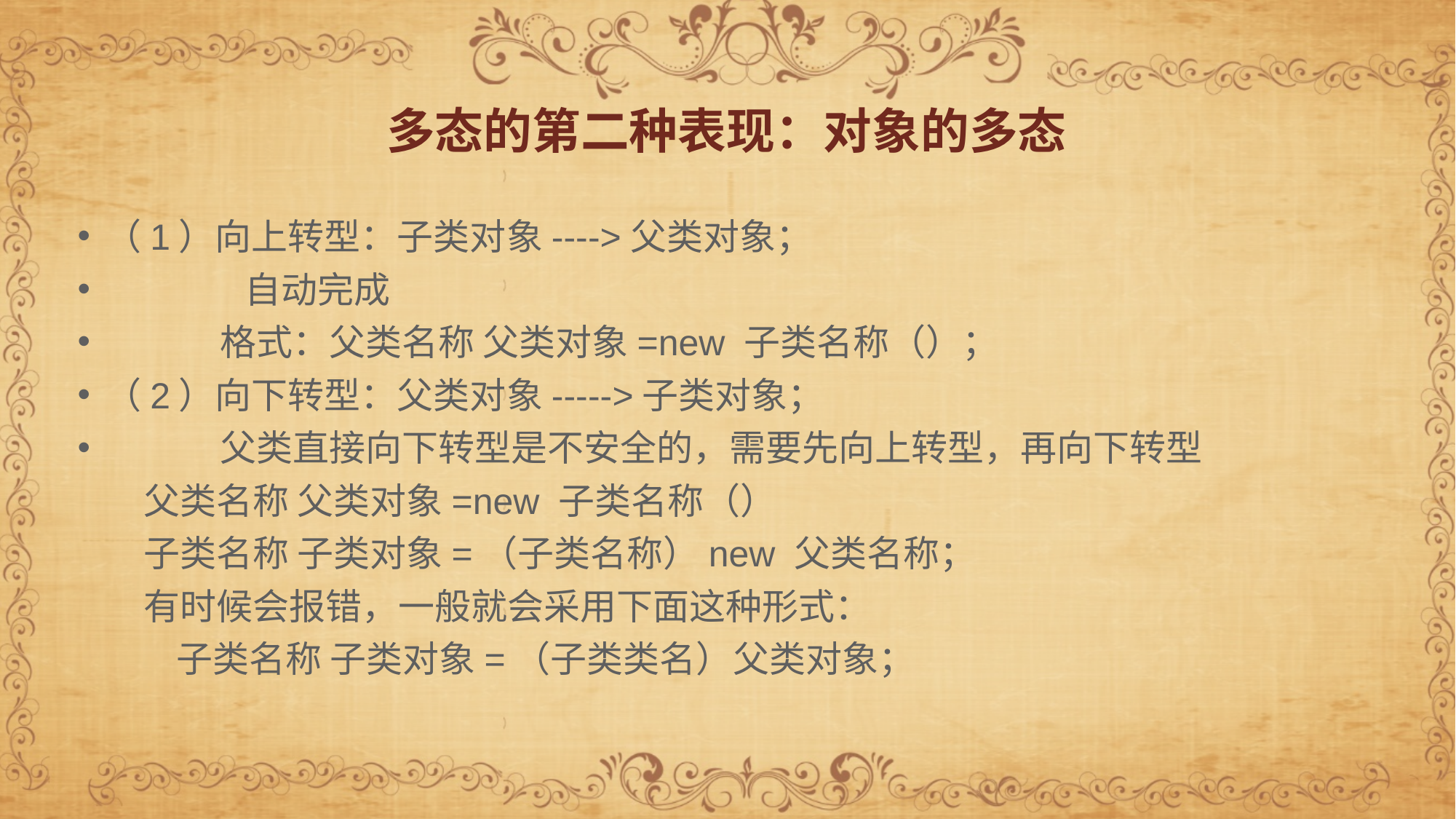

多态的第二种表现：对象的多态
（1）向上转型：子类对象---->父类对象；
                自动完成
             格式：父类名称 父类对象=new 子类名称（）；
（2）向下转型：父类对象----->子类对象；
             父类直接向下转型是不安全的，需要先向上转型，再向下转型
       父类名称 父类对象=new 子类名称（）
       子类名称 子类对象=（子类名称）new 父类名称；
       有时候会报错，一般就会采用下面这种形式：
           子类名称 子类对象=（子类类名）父类对象；